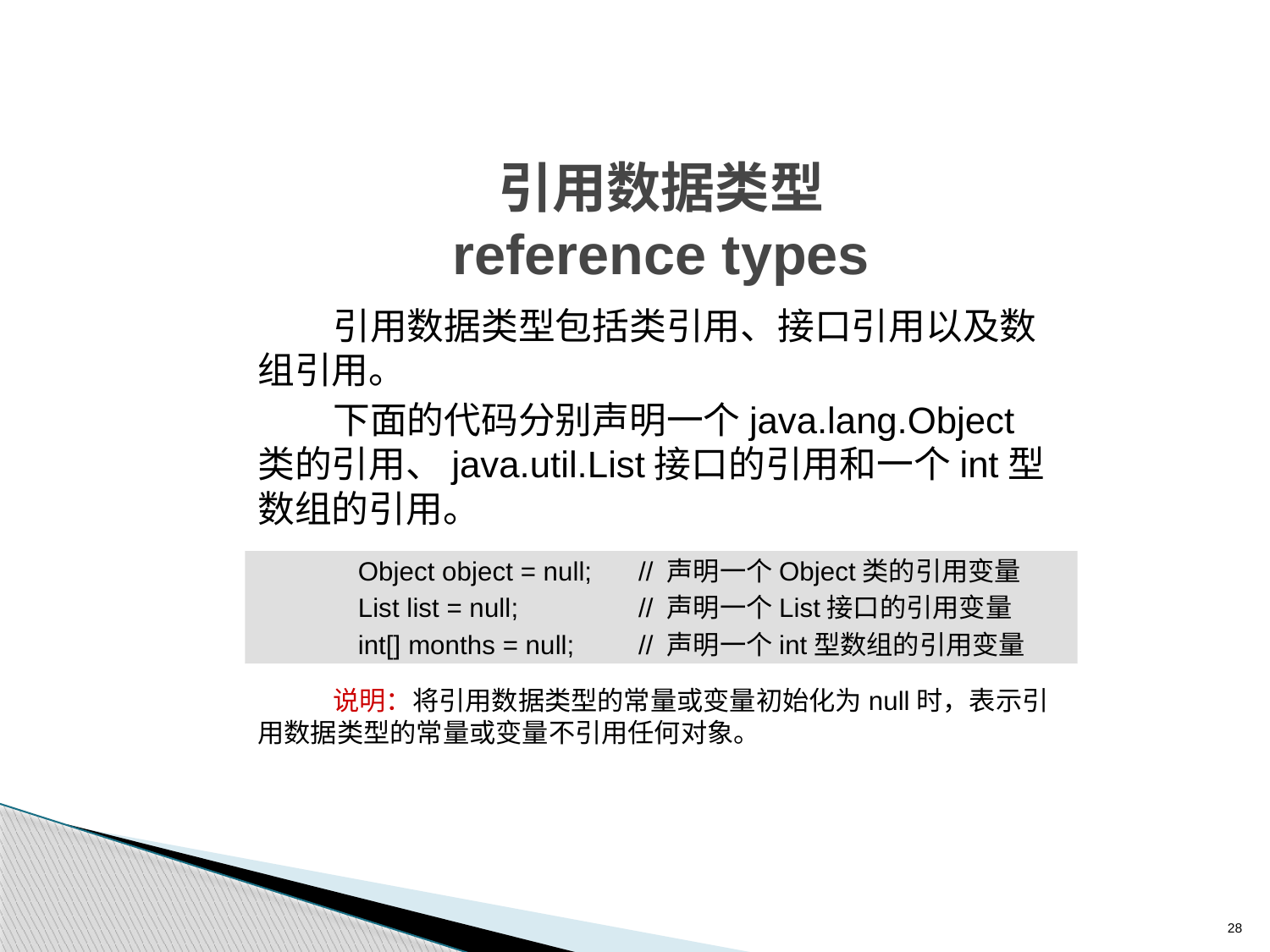

# 引用数据类型 reference types
引用数据类型包括类引用、接口引用以及数组引用。
下面的代码分别声明一个java.lang.Object类的引用、java.util.List接口的引用和一个int型数组的引用。

说明：将引用数据类型的常量或变量初始化为null时，表示引用数据类型的常量或变量不引用任何对象。
Object object = null;	// 声明一个Object类的引用变量
List list = null;	// 声明一个List接口的引用变量
int[] months = null;	// 声明一个int型数组的引用变量
28